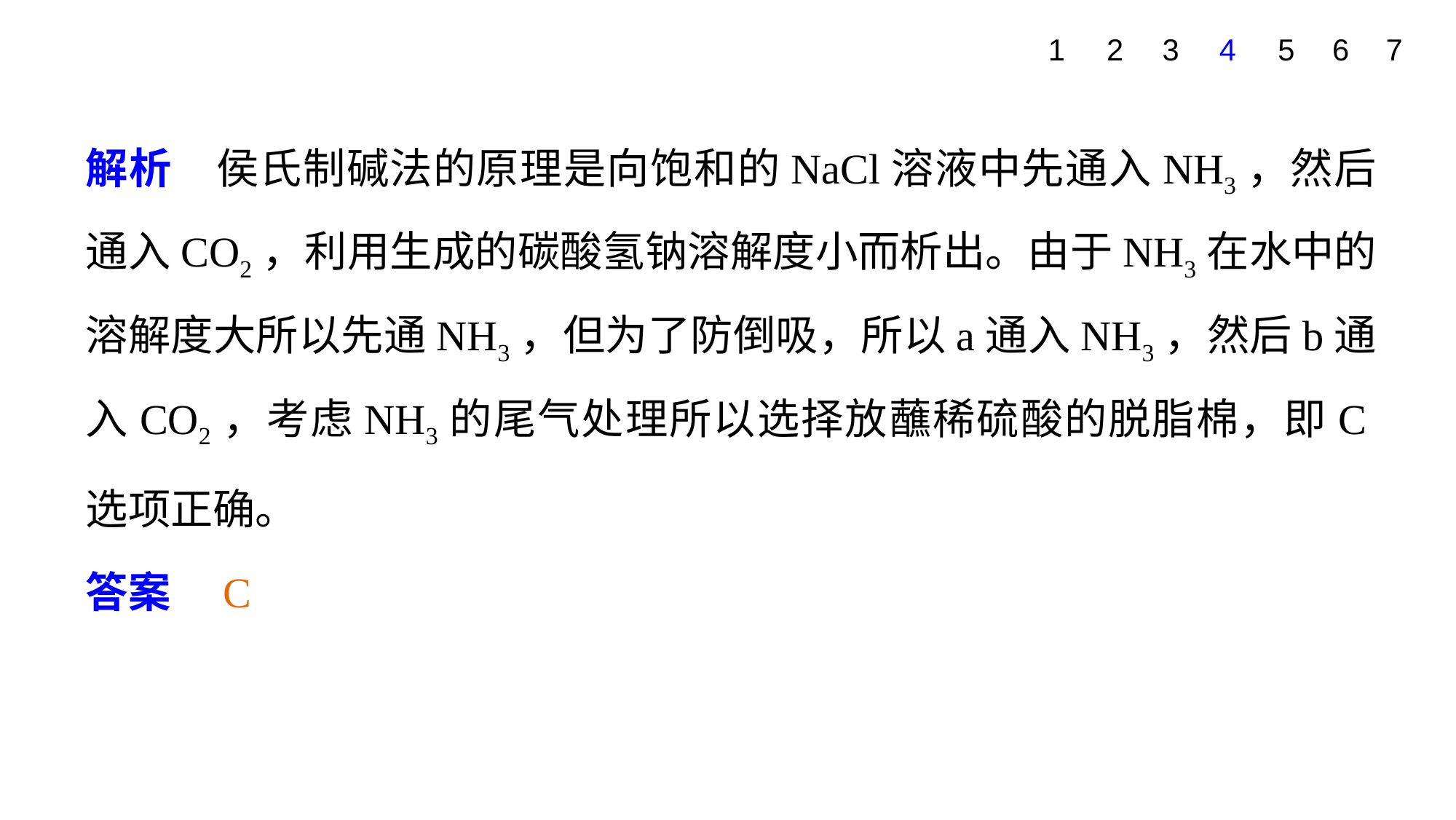

1
2
3
4
5
6
7
解析　侯氏制碱法的原理是向饱和的NaCl溶液中先通入NH3，然后通入CO2，利用生成的碳酸氢钠溶解度小而析出。由于NH3在水中的溶解度大所以先通NH3，但为了防倒吸，所以a通入NH3，然后b通入CO2，考虑NH3的尾气处理所以选择放蘸稀硫酸的脱脂棉，即C选项正确。
答案　C